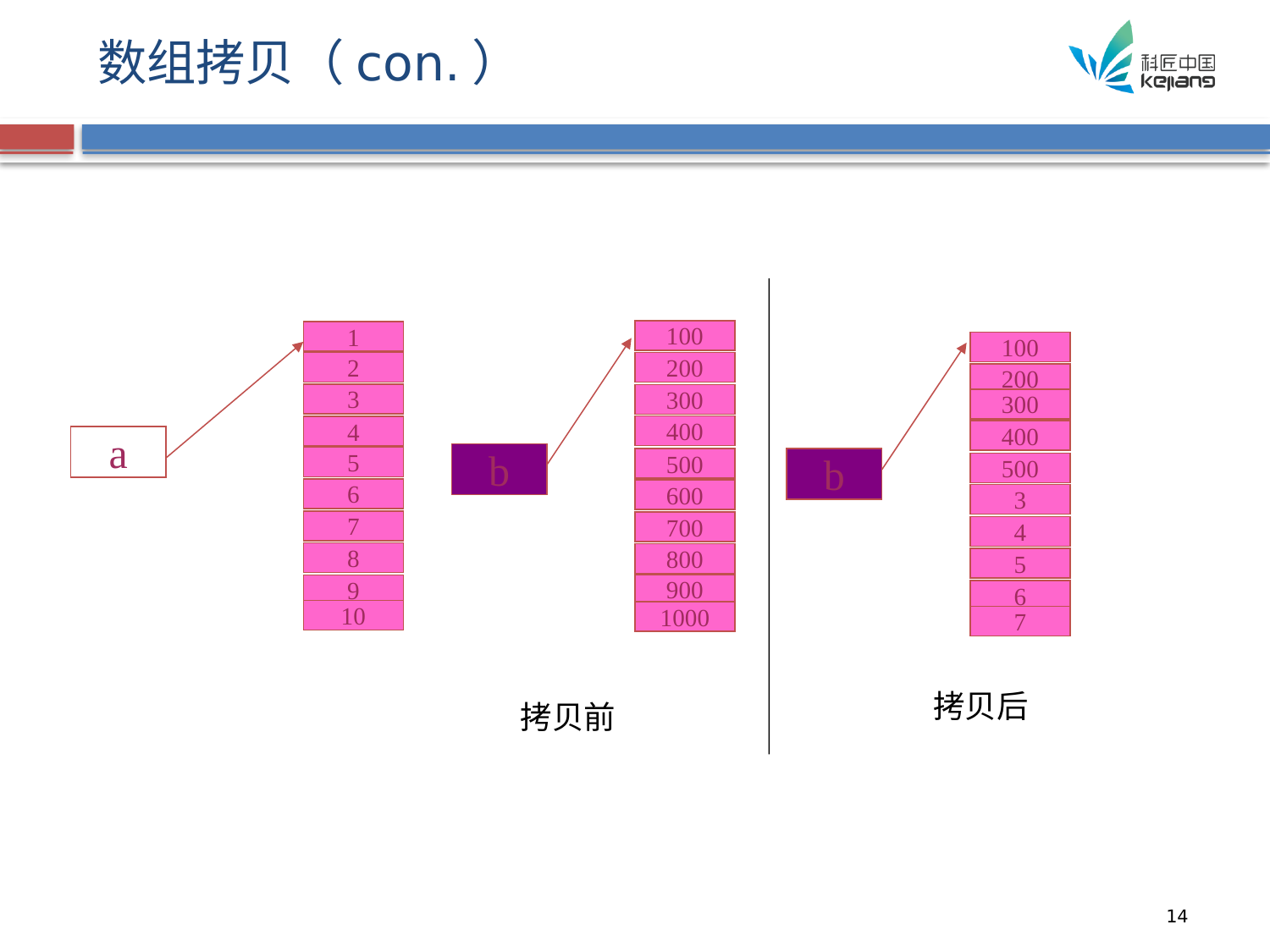

# 数组拷贝（con.）

100
1
100

2
200
200
3
300
300
400
4
400
a
b
5
500
b
500
6
600
3
7
700
4
8
800
5
900
9
6
10
1000
7
拷贝后
拷贝前
14